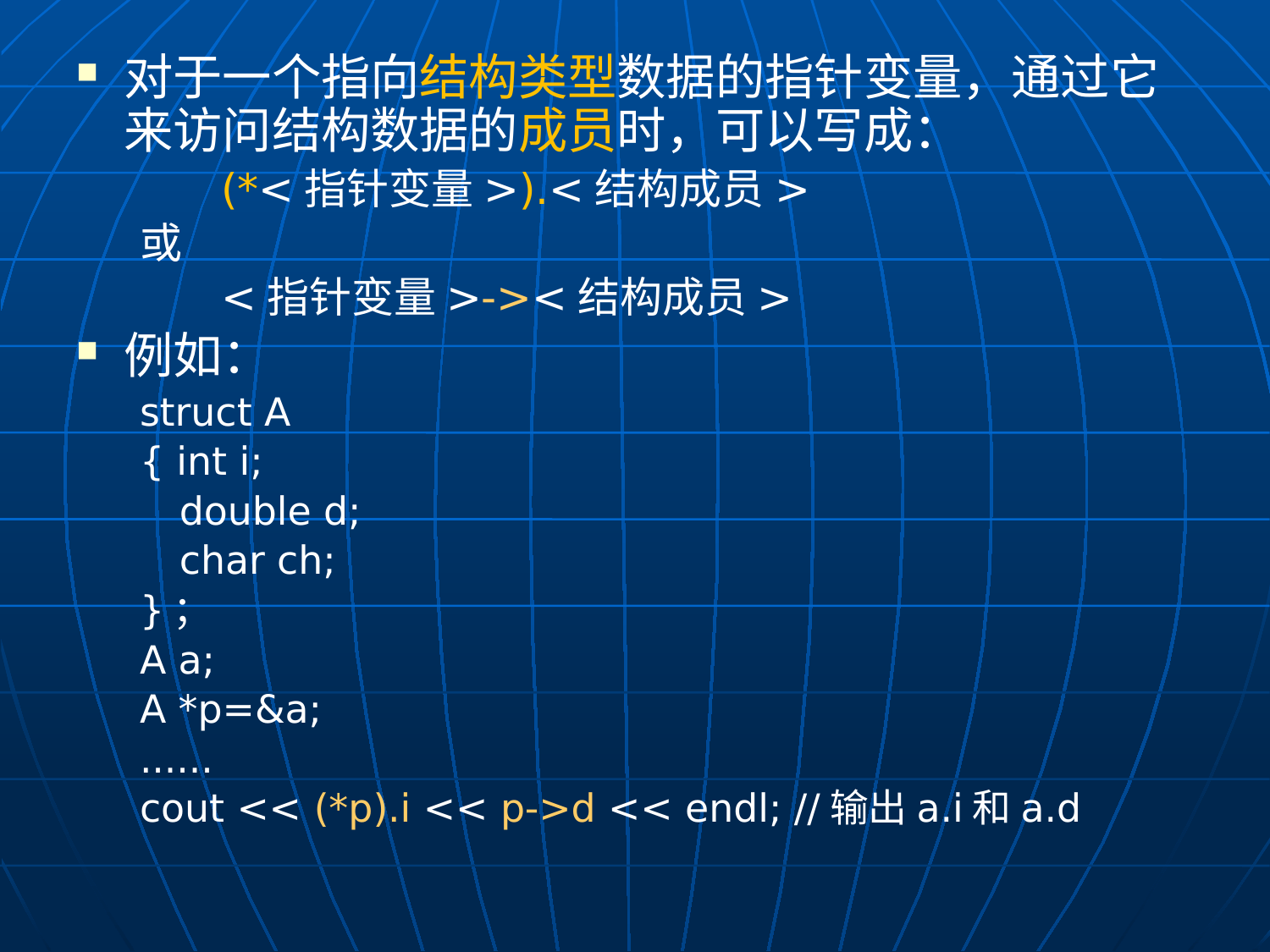

对于一个指向结构类型数据的指针变量，通过它来访问结构数据的成员时，可以写成：
      (*<指针变量>).<结构成员>
或
      <指针变量>-><结构成员>
例如：
struct A
{ int i;
	double d;
	char ch;
}；
A a;
A *p=&a;
......
cout << (*p).i << p->d << endl; //输出a.i和a.d